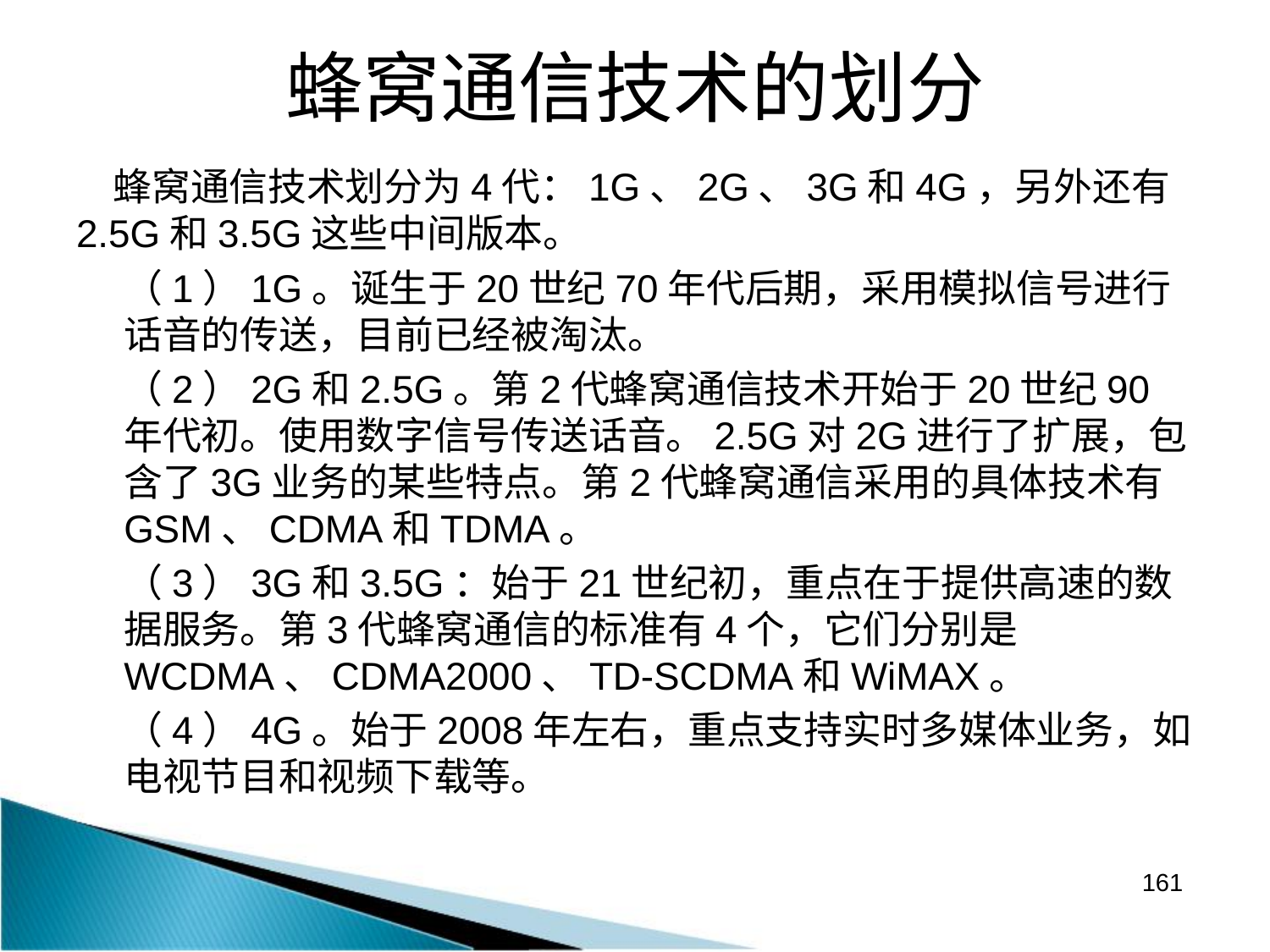

# 蜂窝通信技术的划分
蜂窝通信技术划分为4代：1G、2G、3G和4G，另外还有2.5G和3.5G这些中间版本。
	（1）1G。诞生于20世纪70年代后期，采用模拟信号进行话音的传送，目前已经被淘汰。
	（2）2G和2.5G。第2代蜂窝通信技术开始于20世纪90年代初。使用数字信号传送话音。2.5G对2G进行了扩展，包含了3G业务的某些特点。第2代蜂窝通信采用的具体技术有GSM、CDMA和TDMA。
	（3）3G和3.5G：始于21世纪初，重点在于提供高速的数据服务。第3代蜂窝通信的标准有4个，它们分别是WCDMA、CDMA2000、TD-SCDMA和WiMAX。
	（4）4G。始于2008年左右，重点支持实时多媒体业务，如电视节目和视频下载等。
161